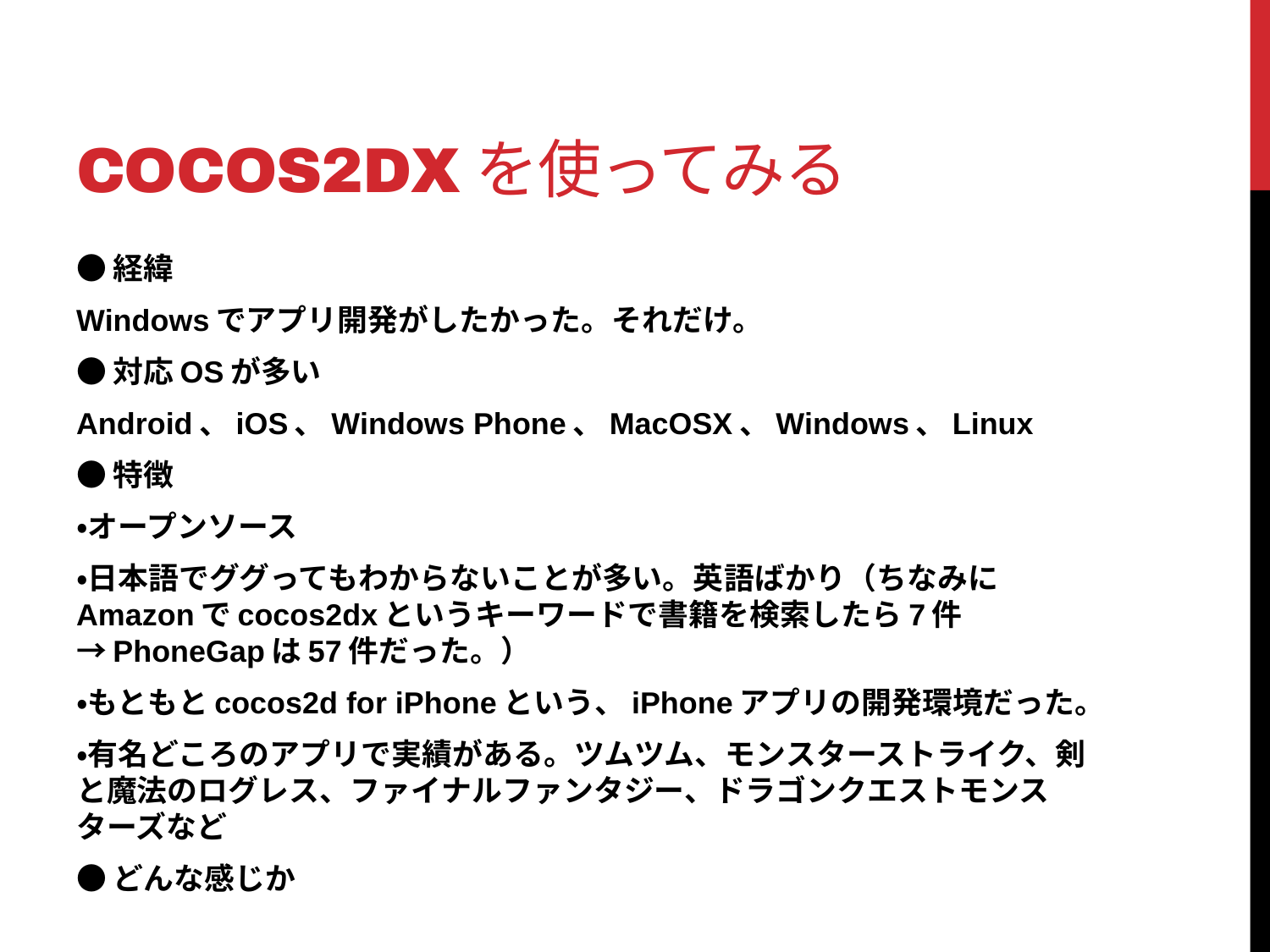

# Cocos2dxを使ってみる
●経緯
Windowsでアプリ開発がしたかった。それだけ。
●対応OSが多い
Android、iOS、Windows Phone、MacOSX、Windows、Linux
●特徴
・オープンソース
・日本語でググってもわからないことが多い。英語ばかり（ちなみにAmazonでcocos2dxというキーワードで書籍を検索したら7件→PhoneGapは57件だった。）
・もともとcocos2d for iPhoneという、iPhoneアプリの開発環境だった。
・有名どころのアプリで実績がある。ツムツム、モンスターストライク、剣と魔法のログレス、ファイナルファンタジー、ドラゴンクエストモンスターズなど
●どんな感じか